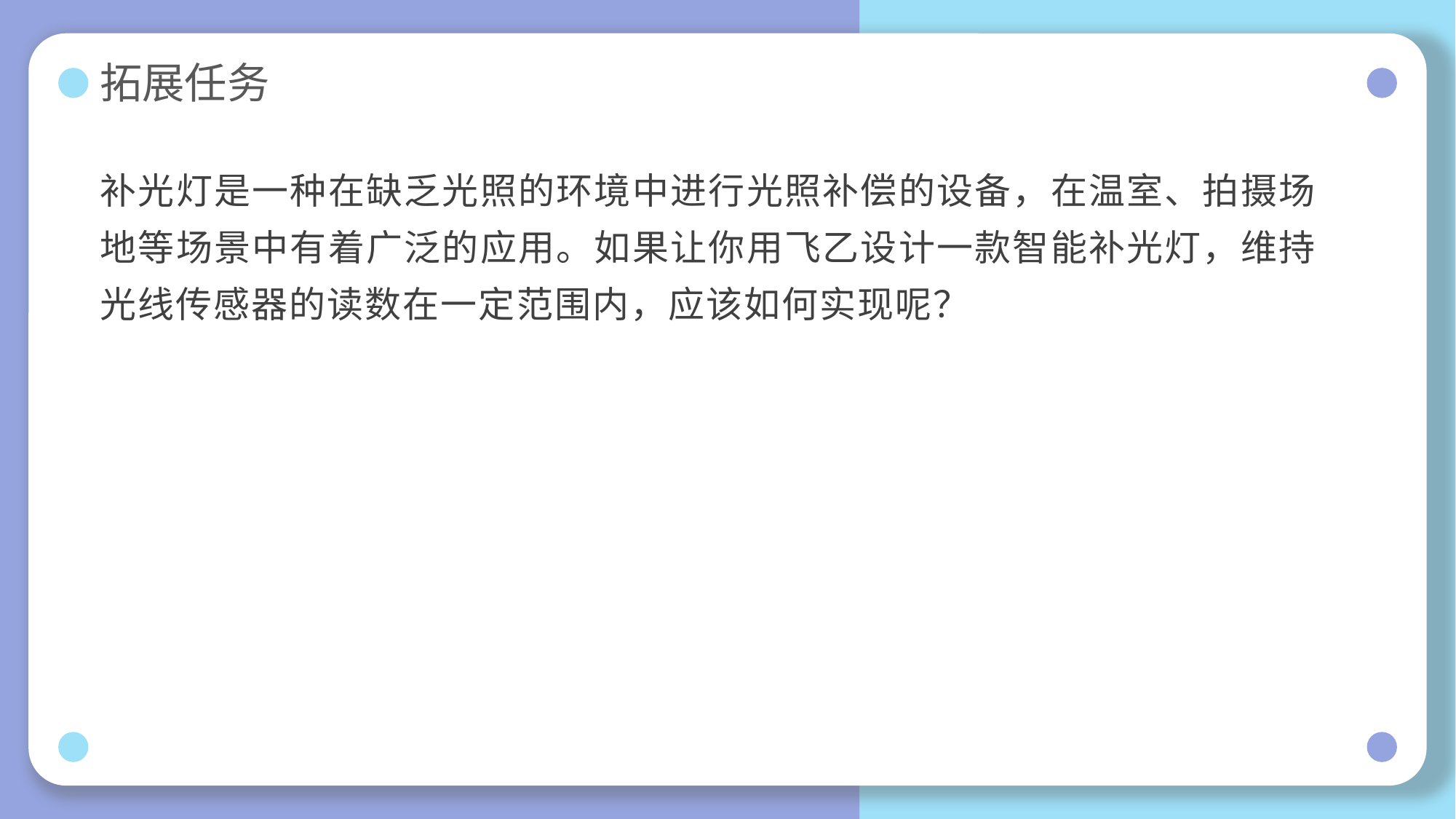

# 拓展任务
补光灯是一种在缺乏光照的环境中进行光照补偿的设备，在温室、拍摄场地等场景中有着广泛的应用。如果让你用飞乙设计一款智能补光灯，维持光线传感器的读数在一定范围内，应该如何实现呢？